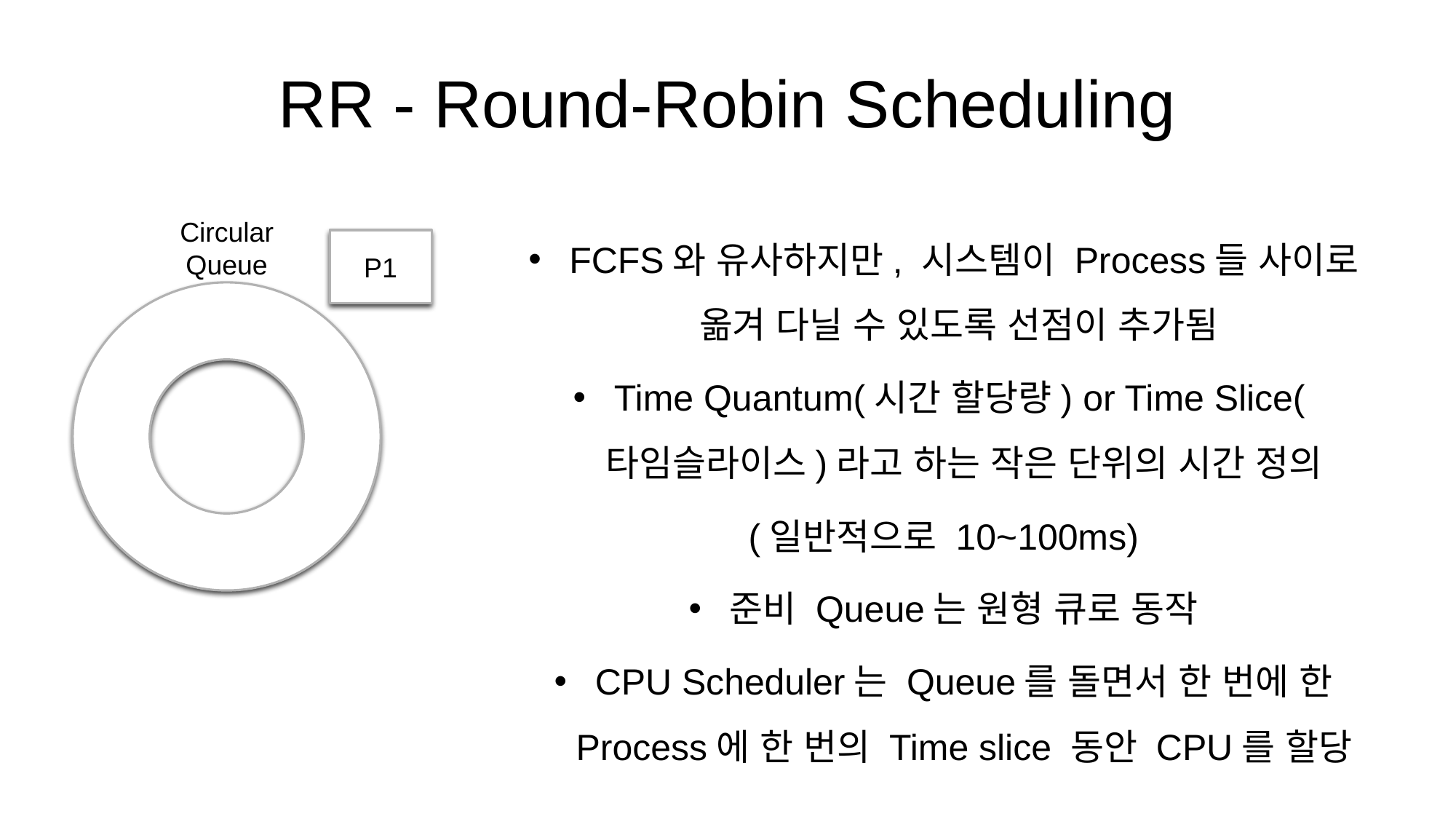

# RR - Round-Robin Scheduling
CircularQueue
FCFS와 유사하지만, 시스템이 Process들 사이로 옮겨 다닐 수 있도록 선점이 추가됨
Time Quantum(시간 할당량) or Time Slice(타임슬라이스)라고 하는 작은 단위의 시간 정의
(일반적으로 10~100ms)
준비 Queue는 원형 큐로 동작
CPU Scheduler는 Queue를 돌면서 한 번에 한 Process에 한 번의 Time slice 동안 CPU를 할당

P1